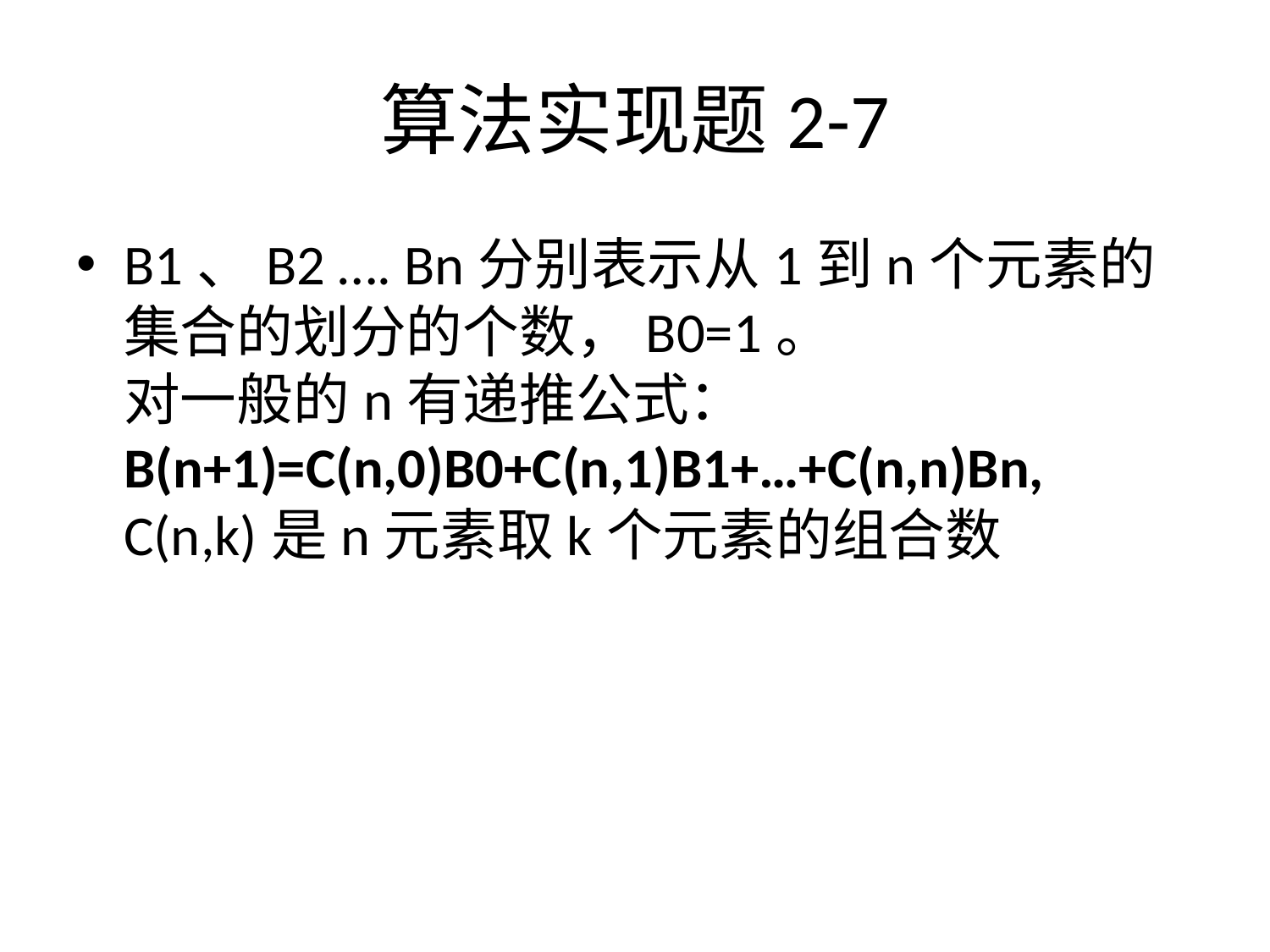

# 算法实现题2-7
B1、B2 …. Bn分别表示从1到n个元素的集合的划分的个数，B0=1。
对一般的n有递推公式：
B(n+1)=C(n,0)B0+C(n,1)B1+…+C(n,n)Bn,
C(n,k)是n元素取k个元素的组合数